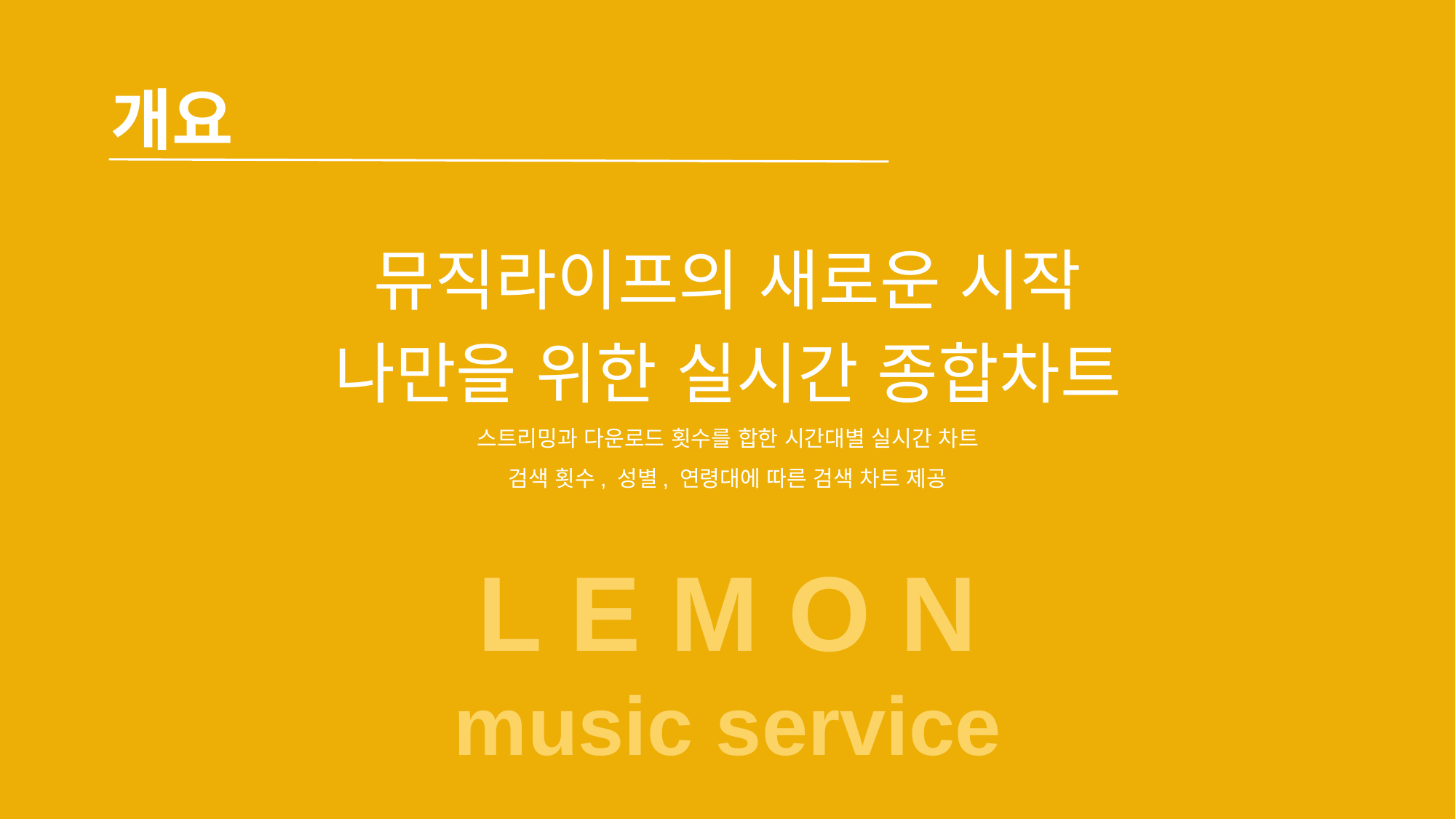

개요
#
뮤직라이프의 새로운 시작
나만을 위한 실시간 종합차트
스트리밍과 다운로드 횟수를 합한 시간대별 실시간 차트
검색 횟수, 성별, 연령대에 따른 검색 차트 제공

L E M O N
music service